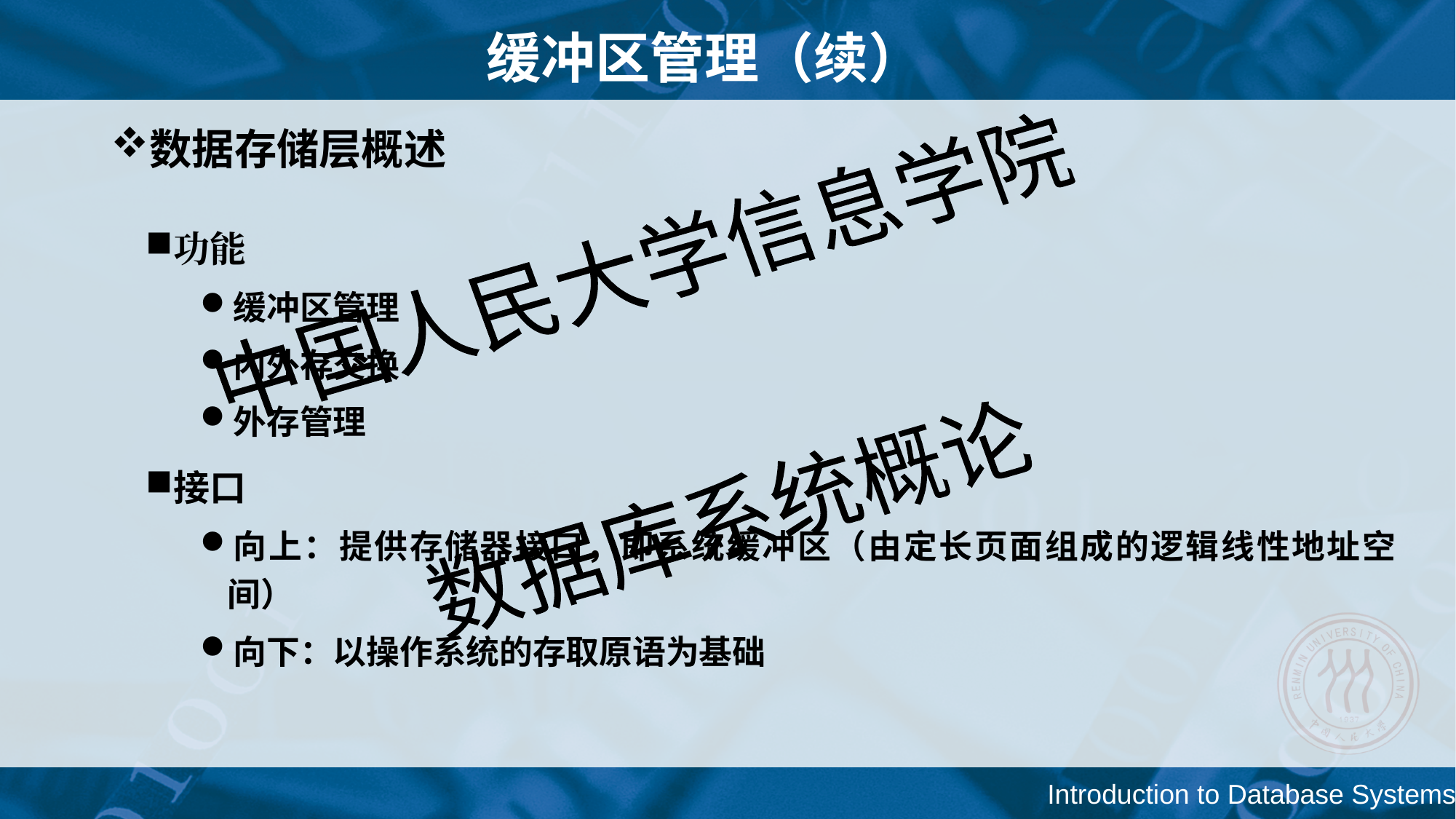

缓冲区管理（续）
数据存储层概述
功能
缓冲区管理
内外存交换
外存管理
接口
向上：提供存储器接口，即系统缓冲区（由定长页面组成的逻辑线性地址空间）
向下：以操作系统的存取原语为基础